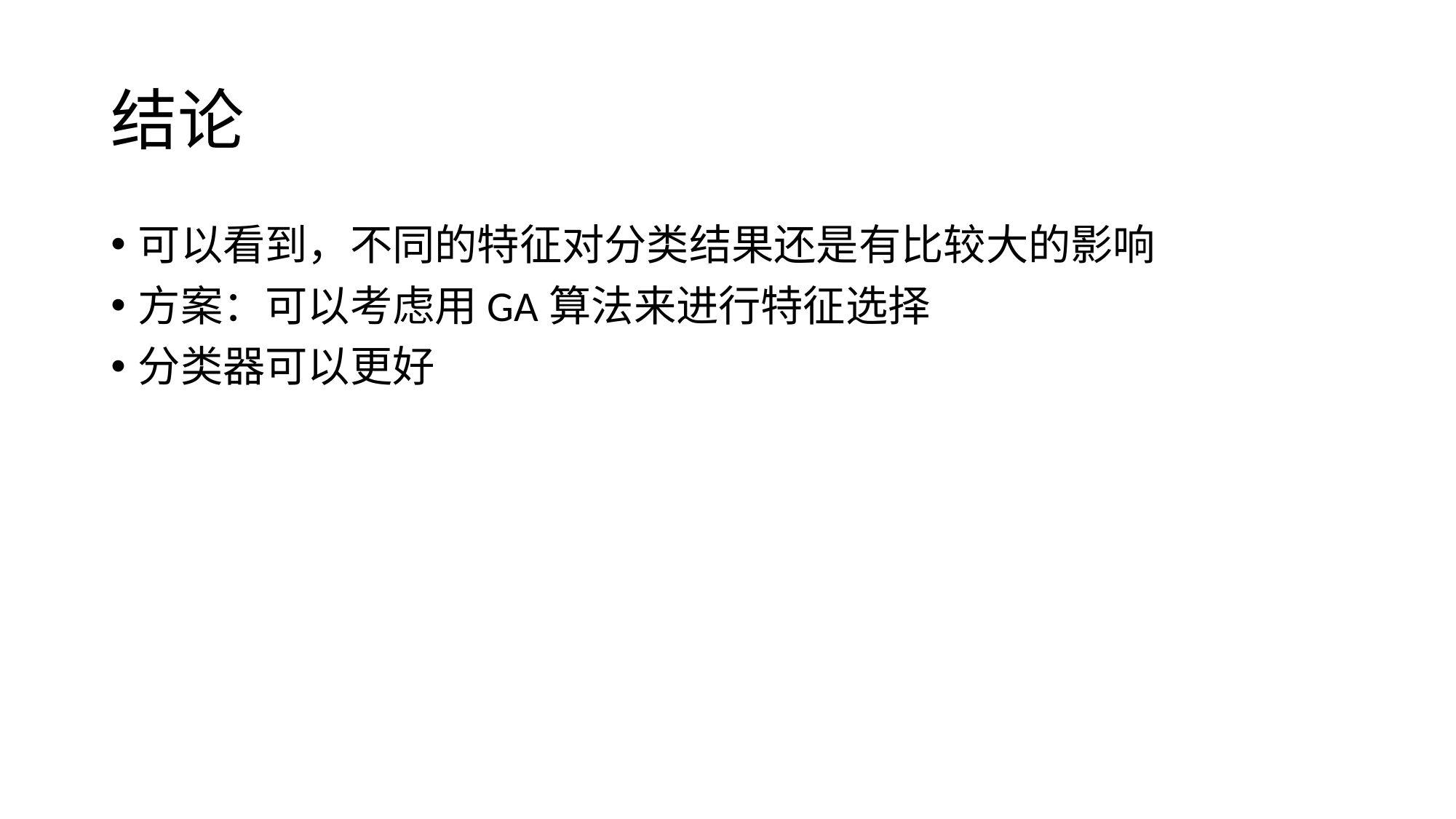

# 结论
可以看到，不同的特征对分类结果还是有比较大的影响
方案：可以考虑用GA算法来进行特征选择
分类器可以更好